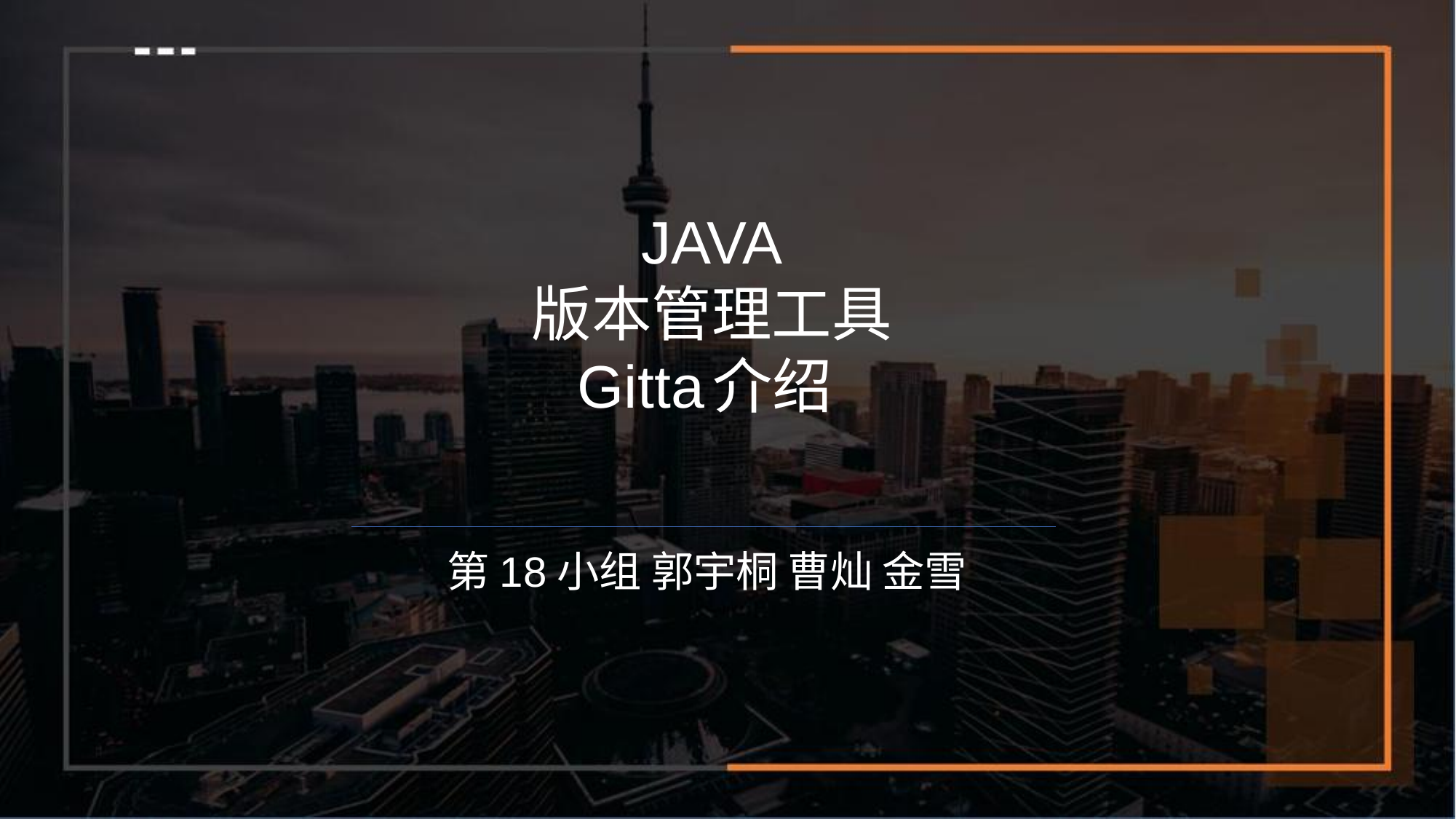

JAVA
版本管理工具
Gitta介绍
第18小组 郭宇桐 曹灿 金雪